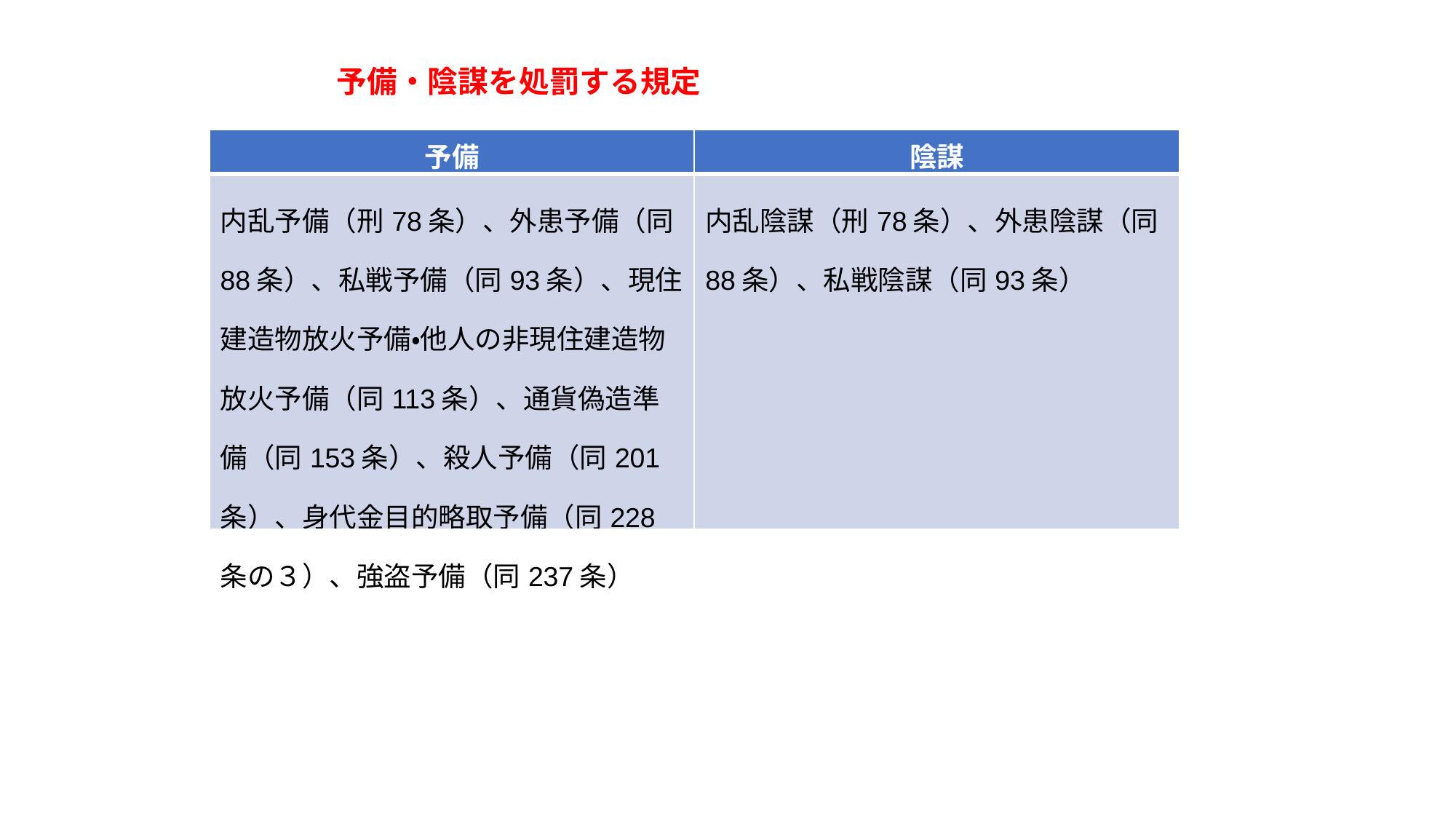

予備・陰謀を処罰する規定
| 予備 | 陰謀 |
| --- | --- |
| 内乱予備（刑78条）、外患予備（同88条）、私戦予備（同93条）、現住建造物放火予備・他人の非現住建造物放火予備（同113条）、通貨偽造準備（同153条）、殺人予備（同201条）、身代金目的略取予備（同228条の３）、強盗予備（同237条） | 内乱陰謀（刑78条）、外患陰謀（同88条）、私戦陰謀（同93条） |